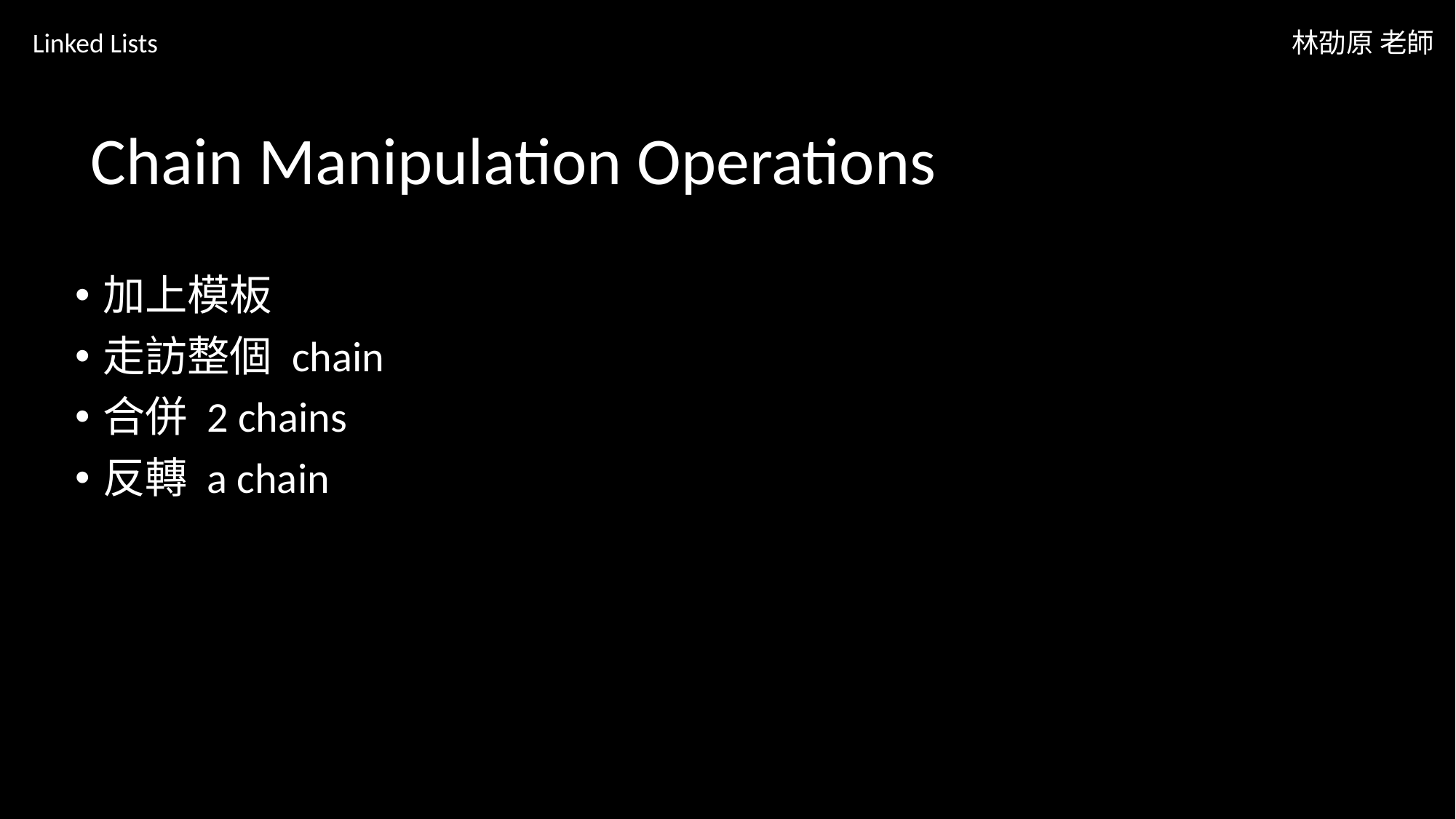

Linked Lists
林劭原 老師
Chain Manipulation Operations
加上模板
走訪整個 chain
合併 2 chains
反轉 a chain